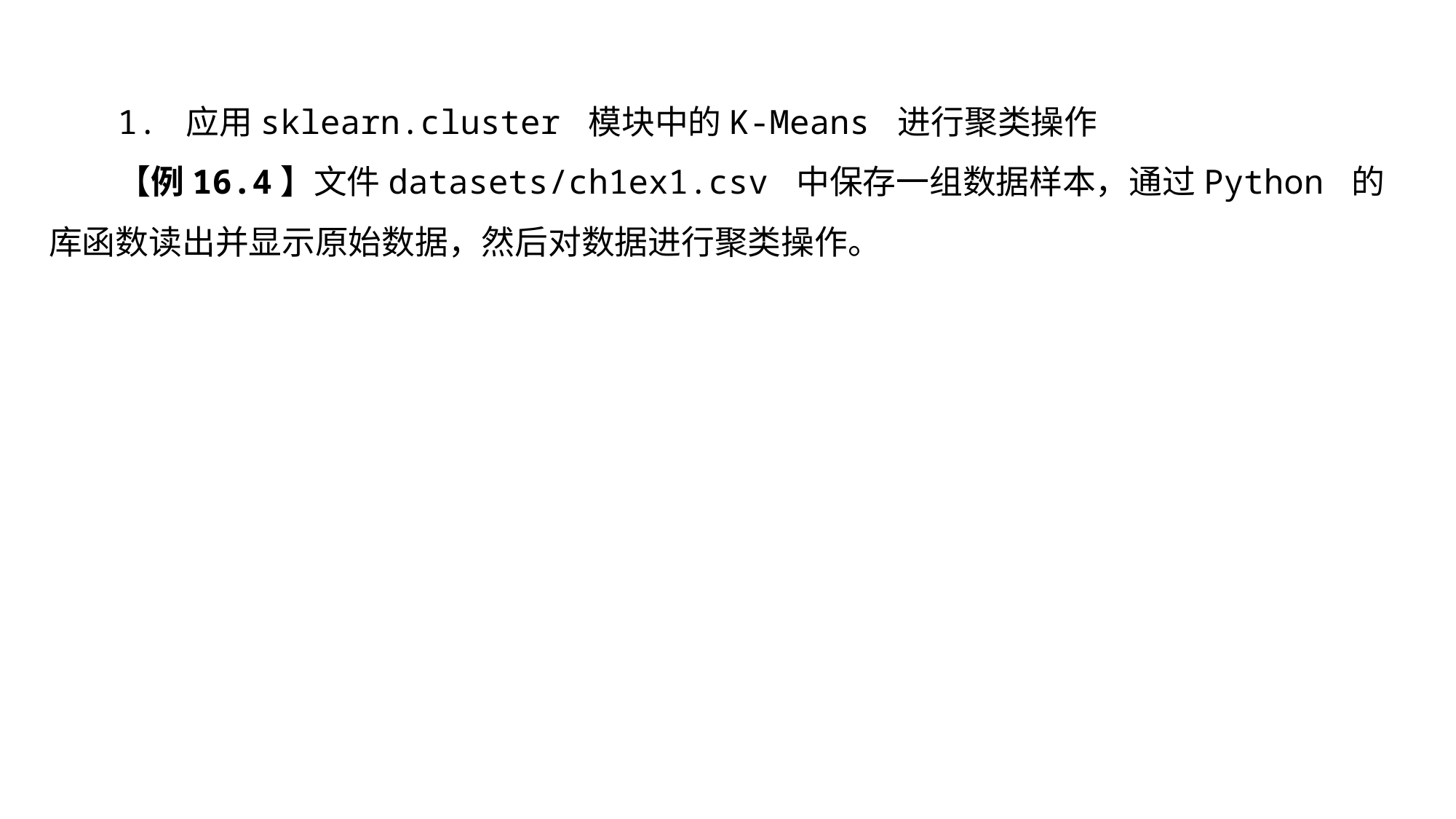

1. 应用sklearn.cluster 模块中的K-Means 进行聚类操作
【例16.4】文件datasets/ch1ex1.csv 中保存一组数据样本，通过Python 的库函数读出并显示原始数据，然后对数据进行聚类操作。